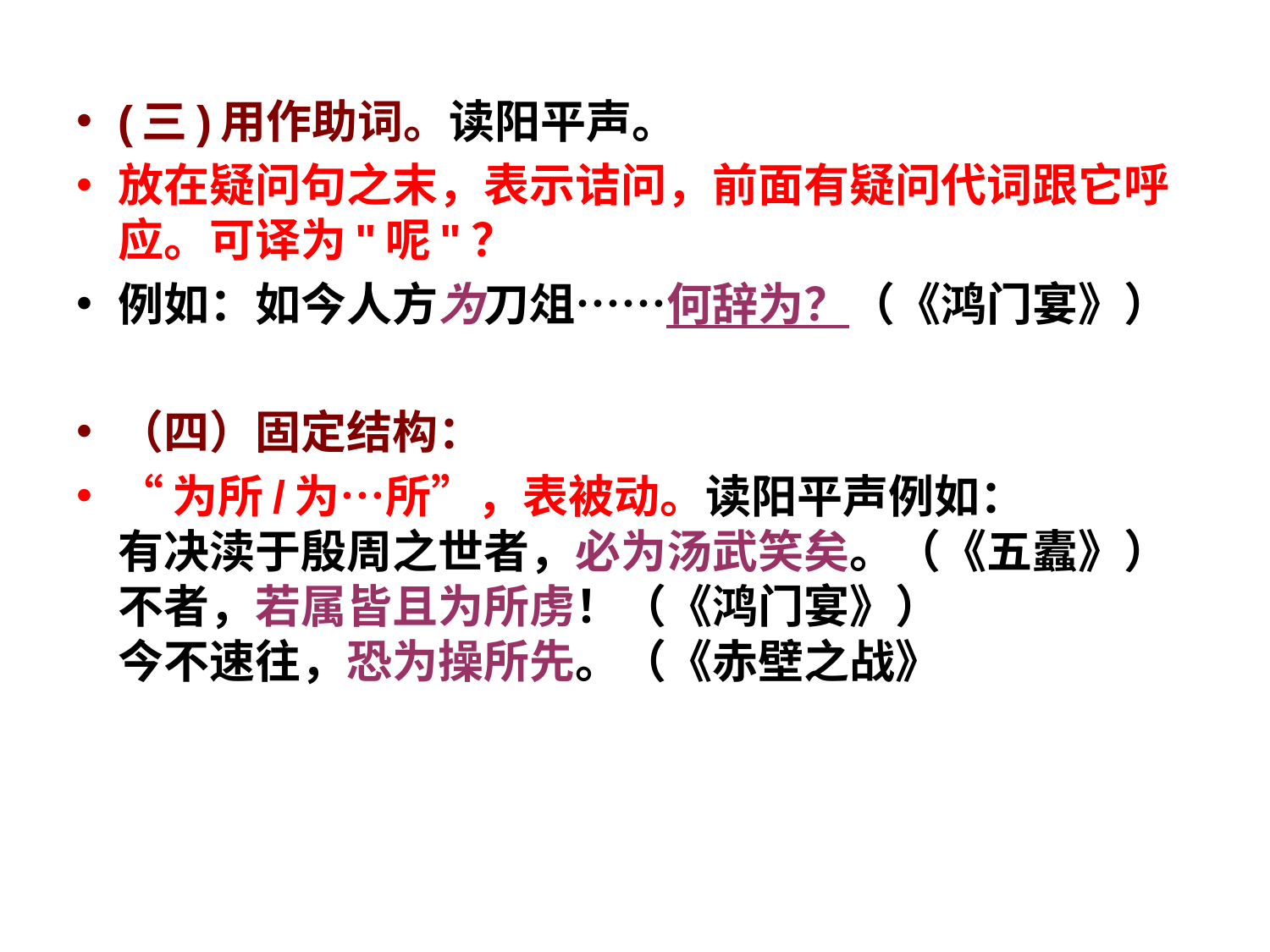

(三)用作助词。读阳平声。
放在疑问句之末，表示诘问，前面有疑问代词跟它呼应。可译为"呢"？
例如：如今人方为刀俎……何辞为？（《鸿门宴》）

（四）固定结构：
“为所/为…所”，表被动。读阳平声例如：
有决渎于殷周之世者，必为汤武笑矣。（《五蠹》）
不者，若属皆且为所虏！（《鸿门宴》）
今不速往，恐为操所先。（《赤壁之战》